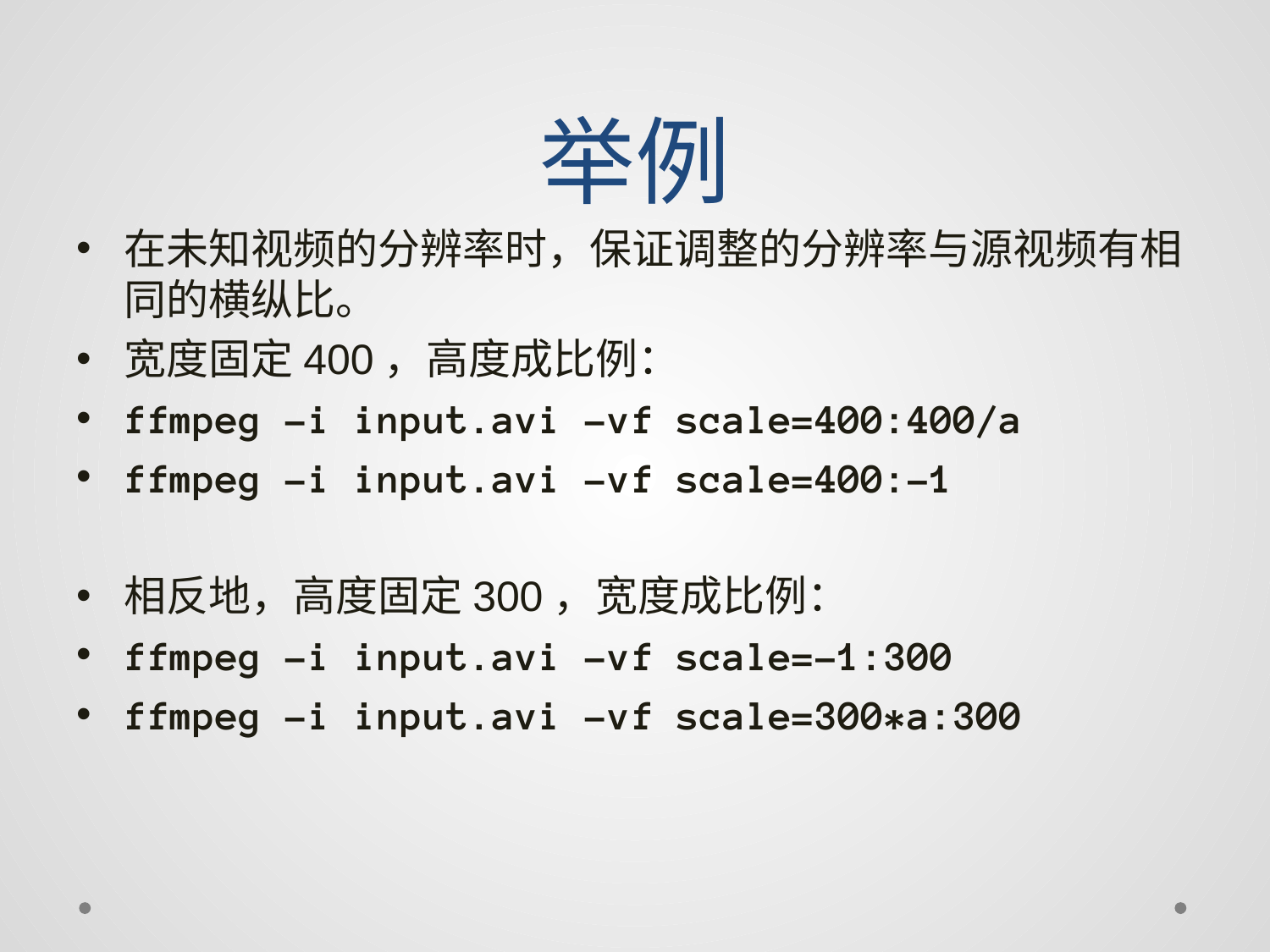

# 举例
在未知视频的分辨率时，保证调整的分辨率与源视频有相同的横纵比。
宽度固定400，高度成比例：
ffmpeg -i input.avi -vf scale=400:400/a
ffmpeg -i input.avi -vf scale=400:-1

相反地，高度固定300，宽度成比例：
ffmpeg -i input.avi -vf scale=-1:300
ffmpeg -i input.avi -vf scale=300*a:300